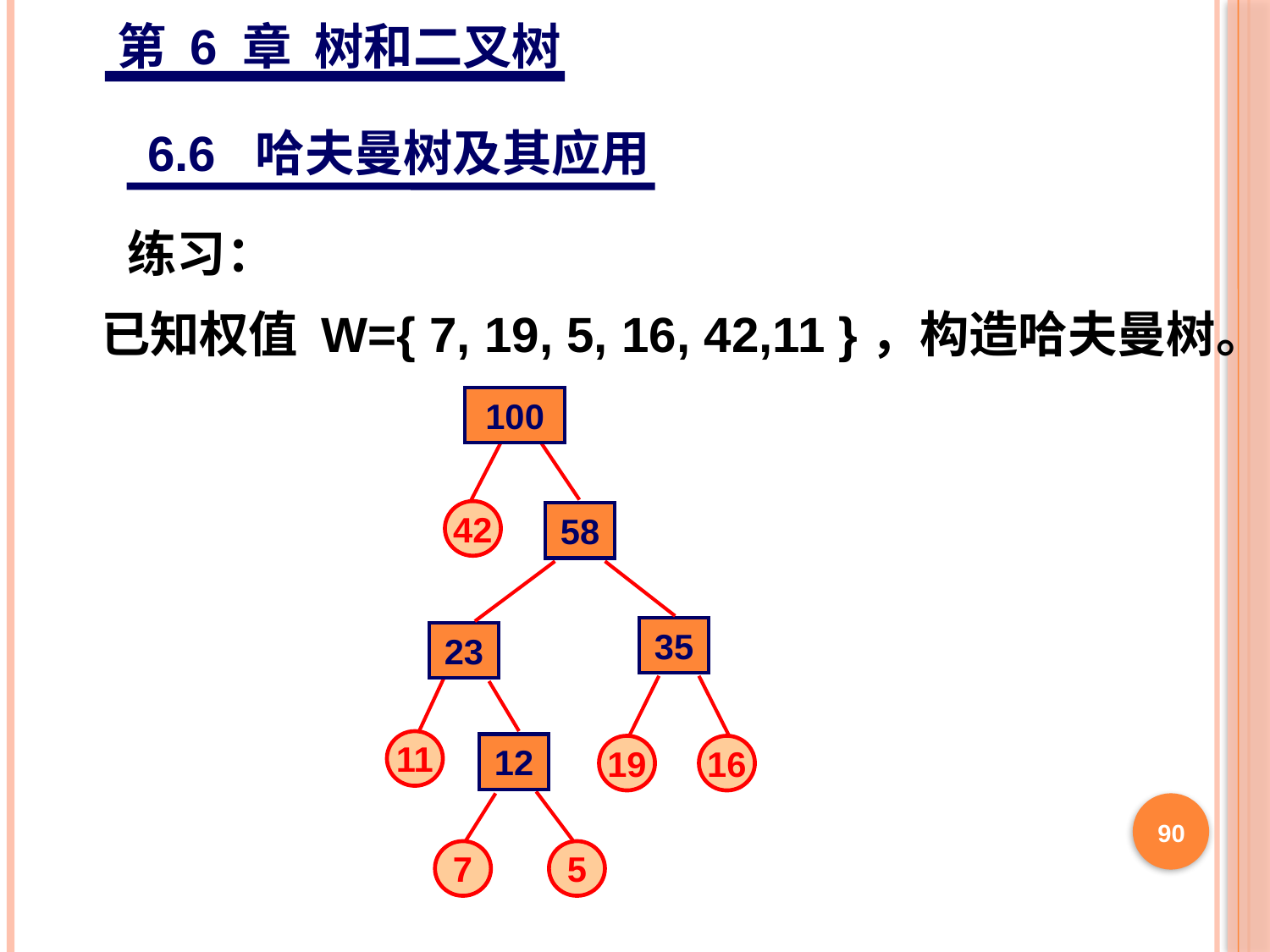

第 6 章  树和二叉树

6.6  哈夫曼树及其应用

练习：
已知权值 W={ 7, 19, 5, 16, 42,11 }，构造哈夫曼树。
100

42
58
90

35
23

11
12
19
16

7
5